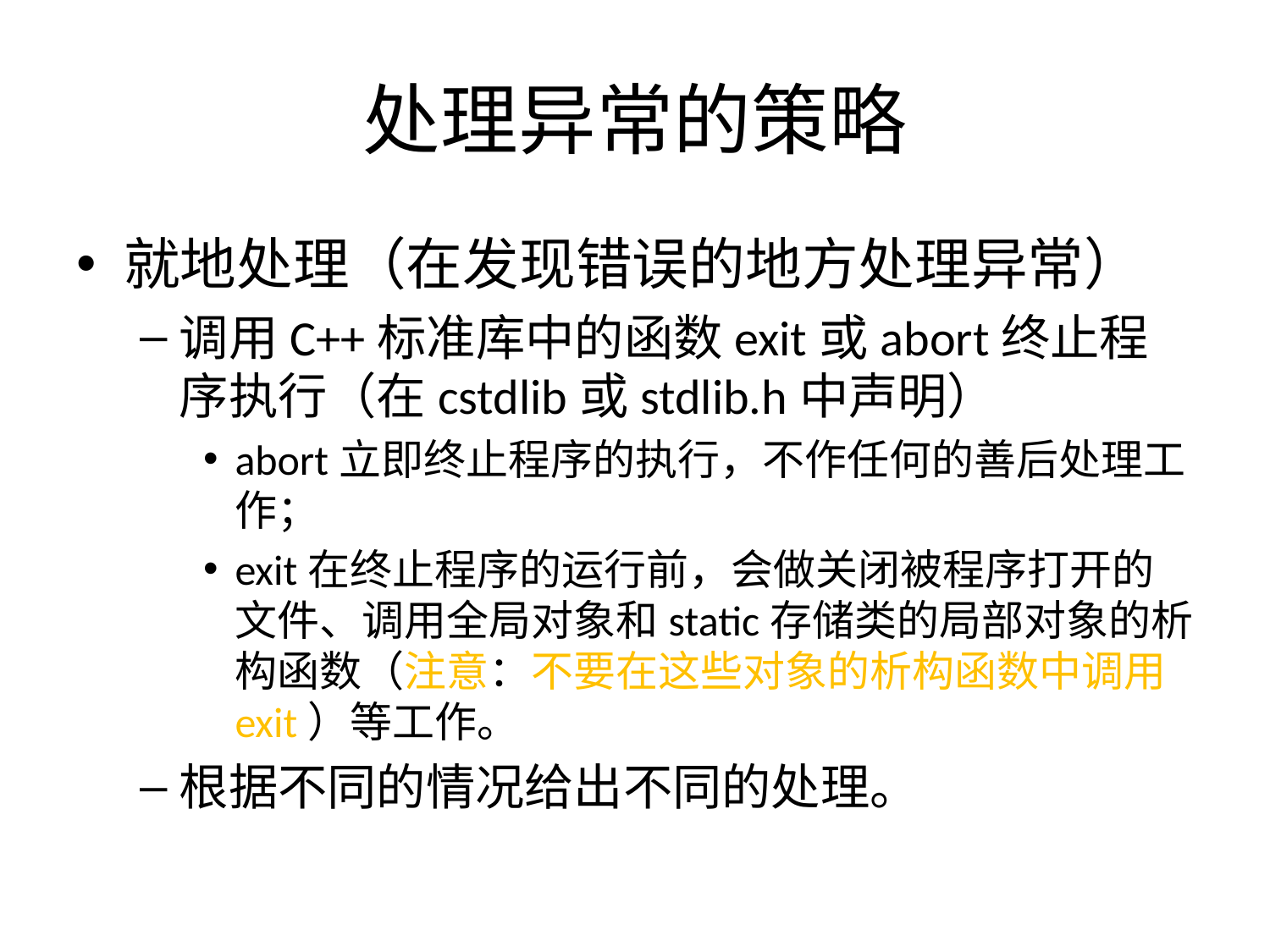

# 处理异常的策略
就地处理（在发现错误的地方处理异常）
调用C++标准库中的函数exit或abort终止程序执行（在cstdlib或stdlib.h中声明）
abort立即终止程序的执行，不作任何的善后处理工作；
exit在终止程序的运行前，会做关闭被程序打开的文件、调用全局对象和static存储类的局部对象的析构函数（注意：不要在这些对象的析构函数中调用exit）等工作。
根据不同的情况给出不同的处理。